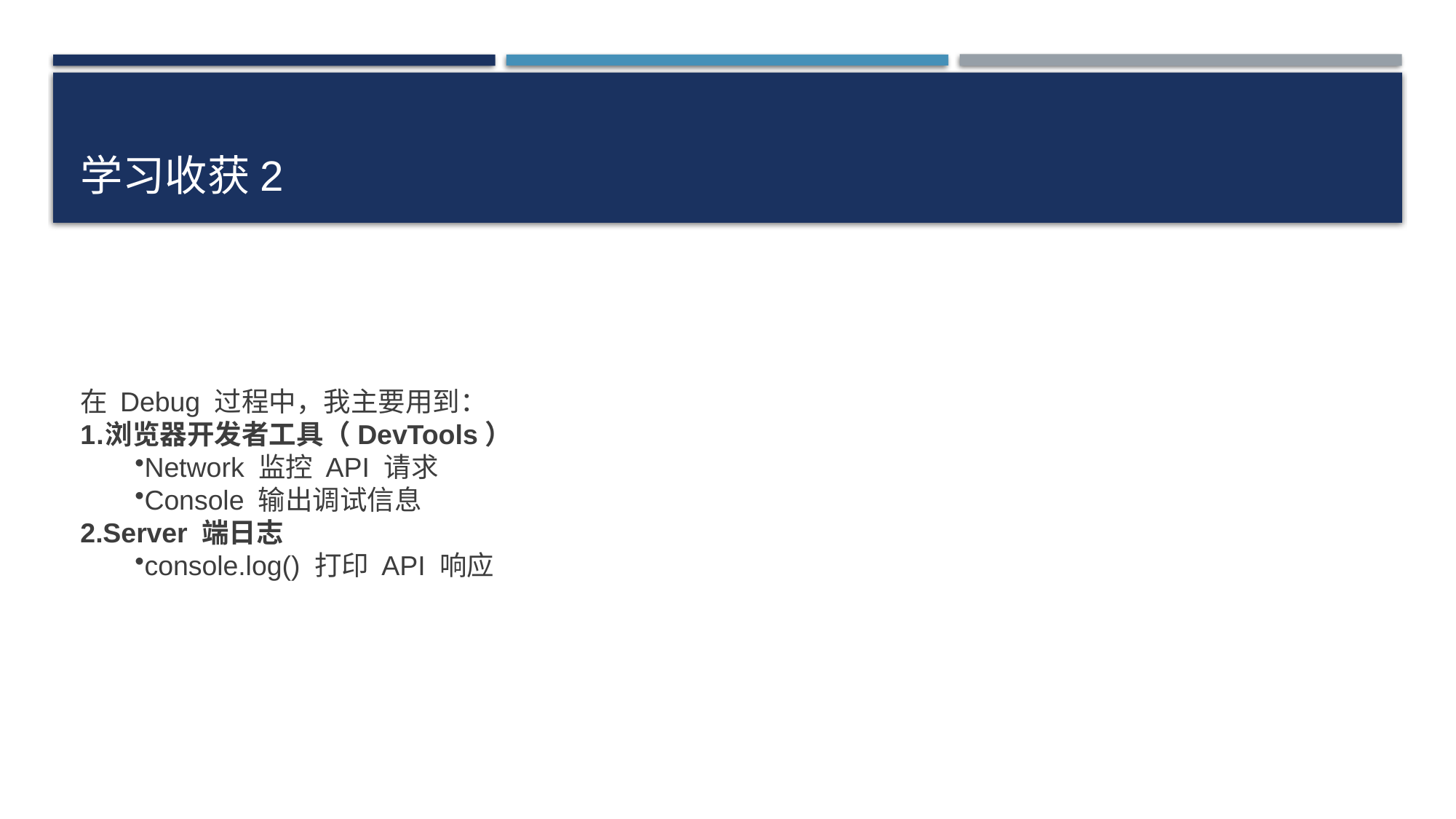

# 学习收获2
在 Debug 过程中，我主要用到：
浏览器开发者工具（DevTools）
Network 监控 API 请求
Console 输出调试信息
Server 端日志
console.log() 打印 API 响应